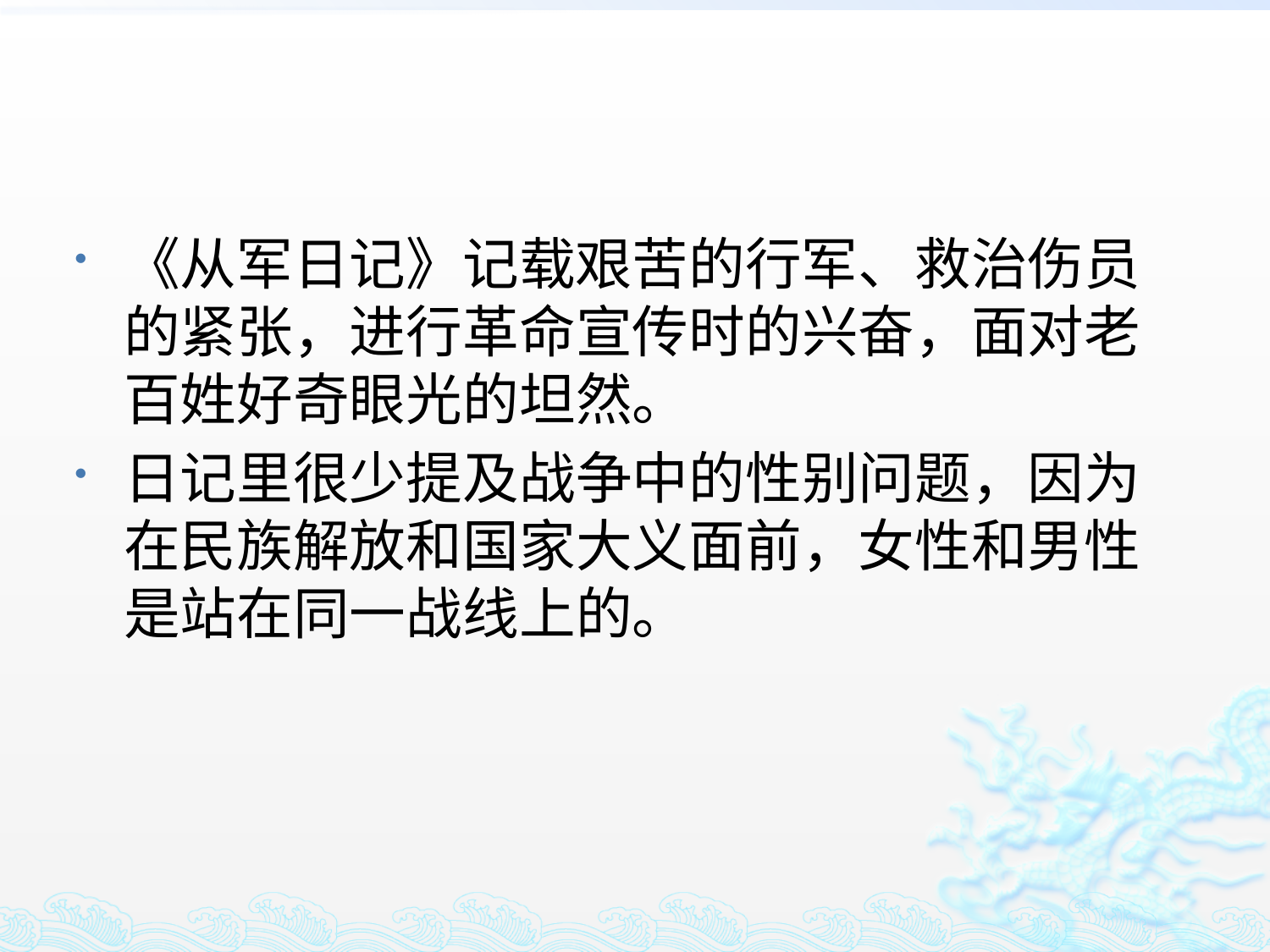

#
《从军日记》记载艰苦的行军、救治伤员的紧张，进行革命宣传时的兴奋，面对老百姓好奇眼光的坦然。
日记里很少提及战争中的性别问题，因为在民族解放和国家大义面前，女性和男性是站在同一战线上的。